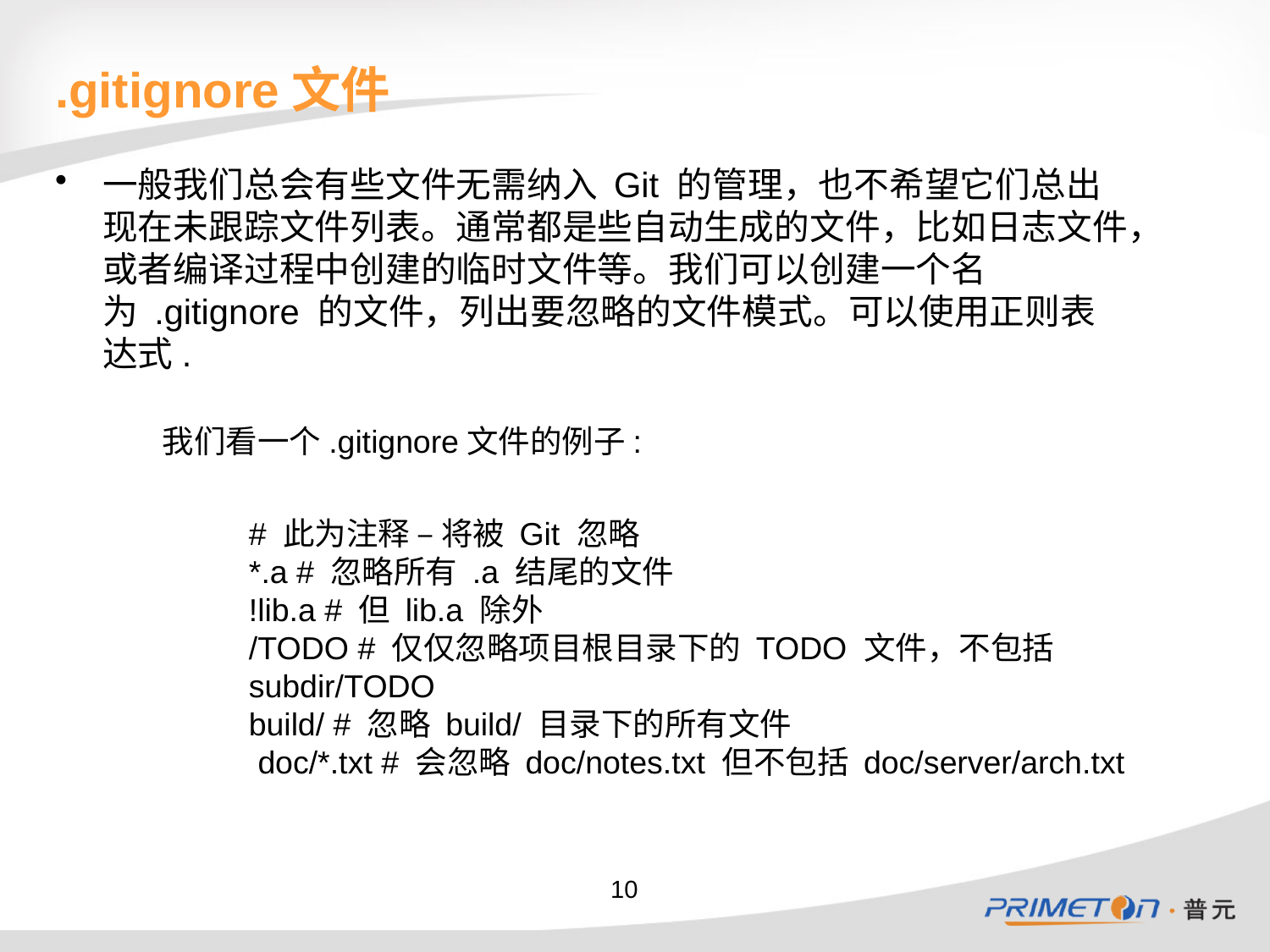

# .gitignore文件
一般我们总会有些文件无需纳入 Git 的管理，也不希望它们总出现在未跟踪文件列表。通常都是些自动生成的文件，比如日志文件，或者编译过程中创建的临时文件等。我们可以创建一个名为 .gitignore 的文件，列出要忽略的文件模式。可以使用正则表达式.
我们看一个.gitignore文件的例子:
# 此为注释 – 将被 Git 忽略
*.a # 忽略所有 .a 结尾的文件
!lib.a # 但 lib.a 除外
/TODO # 仅仅忽略项目根目录下的 TODO 文件，不包括 subdir/TODO
build/ # 忽略 build/ 目录下的所有文件
 doc/*.txt # 会忽略 doc/notes.txt 但不包括 doc/server/arch.txt
10